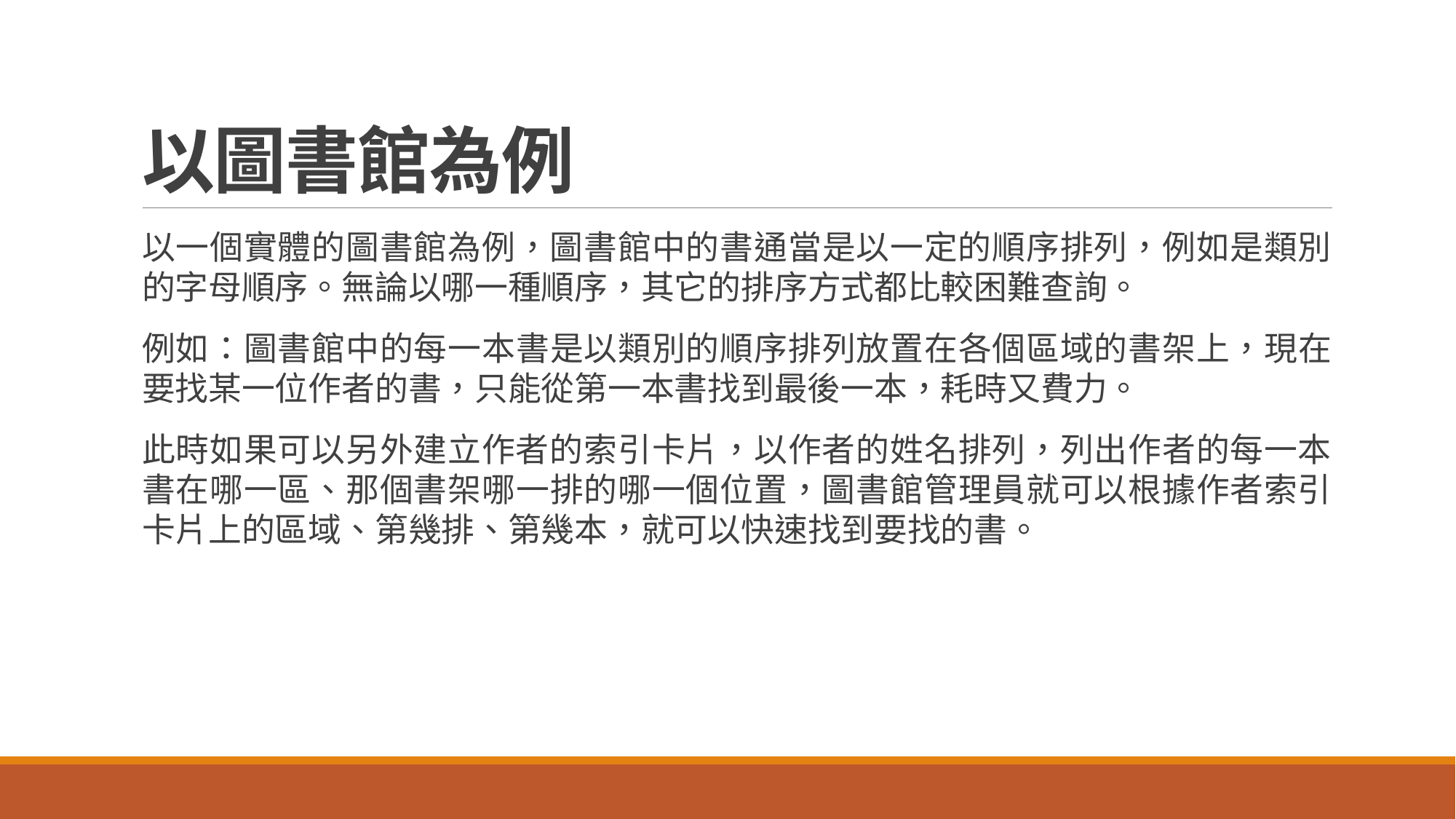

# 以圖書館為例
以一個實體的圖書館為例，圖書館中的書通當是以一定的順序排列，例如是類別的字母順序。無論以哪一種順序，其它的排序方式都比較困難查詢。
例如：圖書館中的每一本書是以類別的順序排列放置在各個區域的書架上，現在要找某一位作者的書，只能從第一本書找到最後一本，耗時又費力。
此時如果可以另外建立作者的索引卡片，以作者的姓名排列，列出作者的每一本書在哪一區、那個書架哪一排的哪一個位置，圖書館管理員就可以根據作者索引卡片上的區域、第幾排、第幾本，就可以快速找到要找的書。